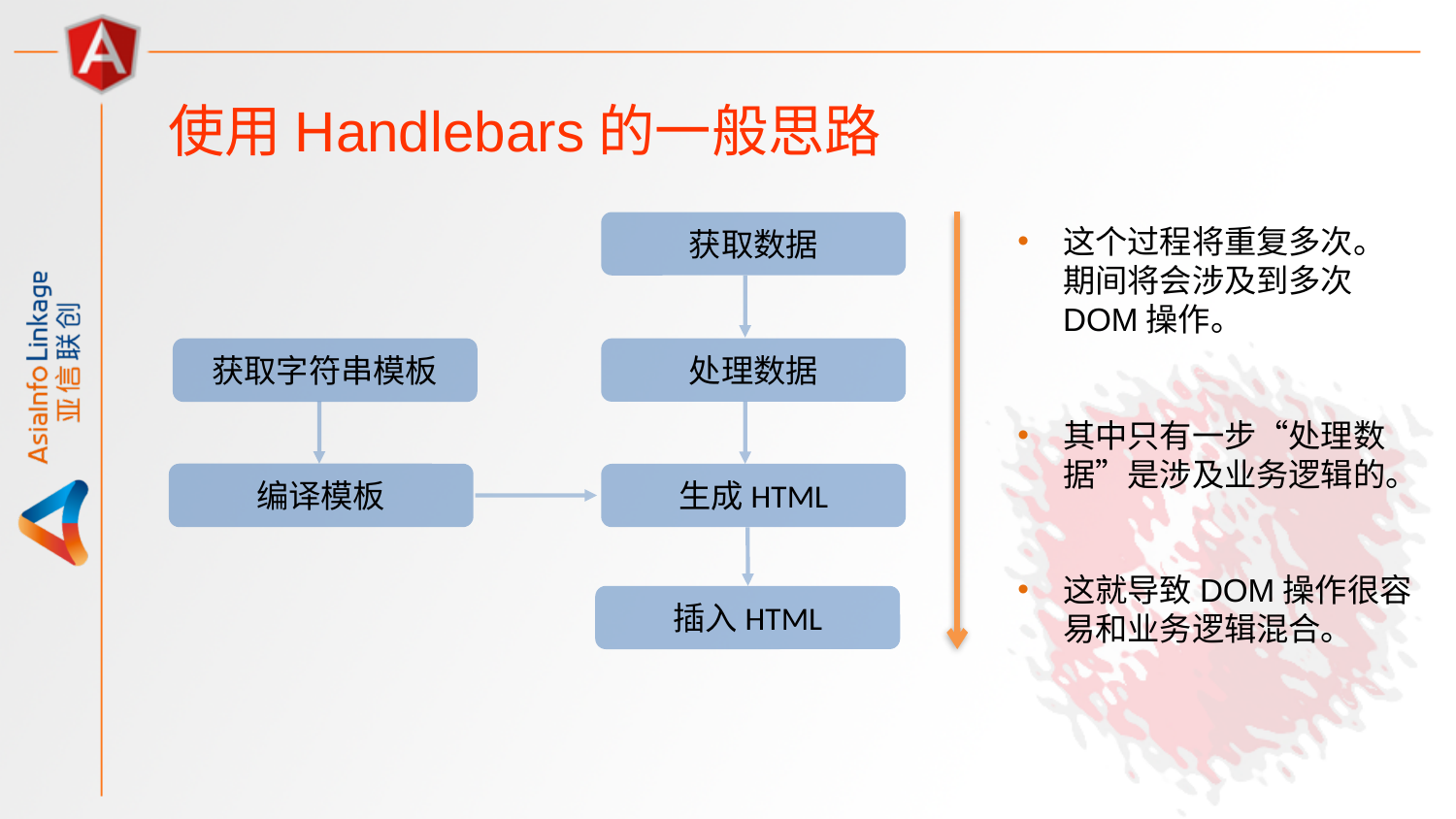

使用Handlebars的一般思路
获取数据
这个过程将重复多次。期间将会涉及到多次DOM操作。

其中只有一步“处理数据”是涉及业务逻辑的。

这就导致DOM操作很容易和业务逻辑混合。

获取字符串模板
处理数据

编译模板
生成HTML

插入HTML